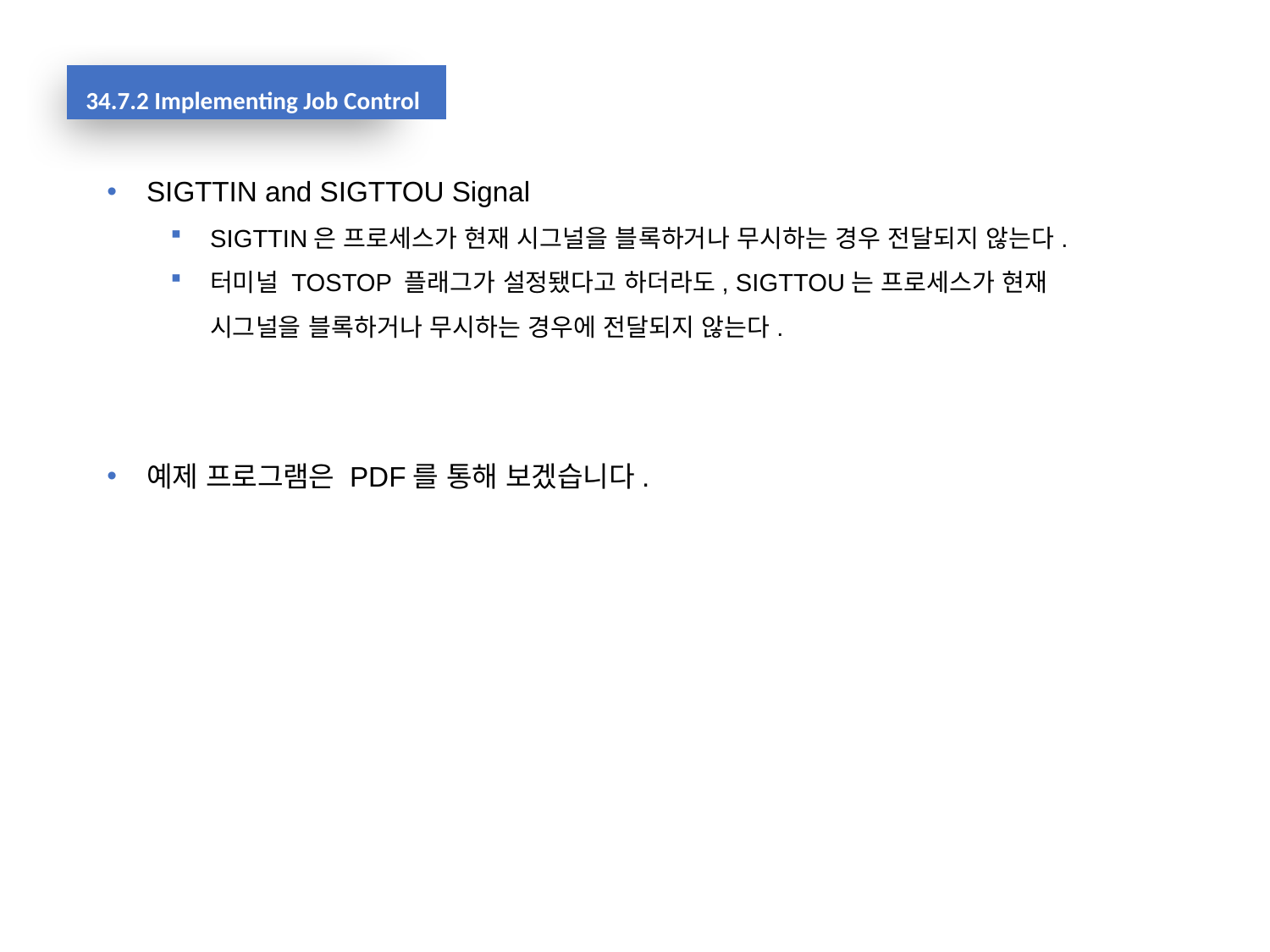

34.7.2 Implementing Job Control
SIGTTIN and SIGTTOU Signal
SIGTTIN은 프로세스가 현재 시그널을 블록하거나 무시하는 경우 전달되지 않는다.
터미널 TOSTOP 플래그가 설정됐다고 하더라도, SIGTTOU는 프로세스가 현재 시그널을 블록하거나 무시하는 경우에 전달되지 않는다.

예제 프로그램은 PDF를 통해 보겠습니다.